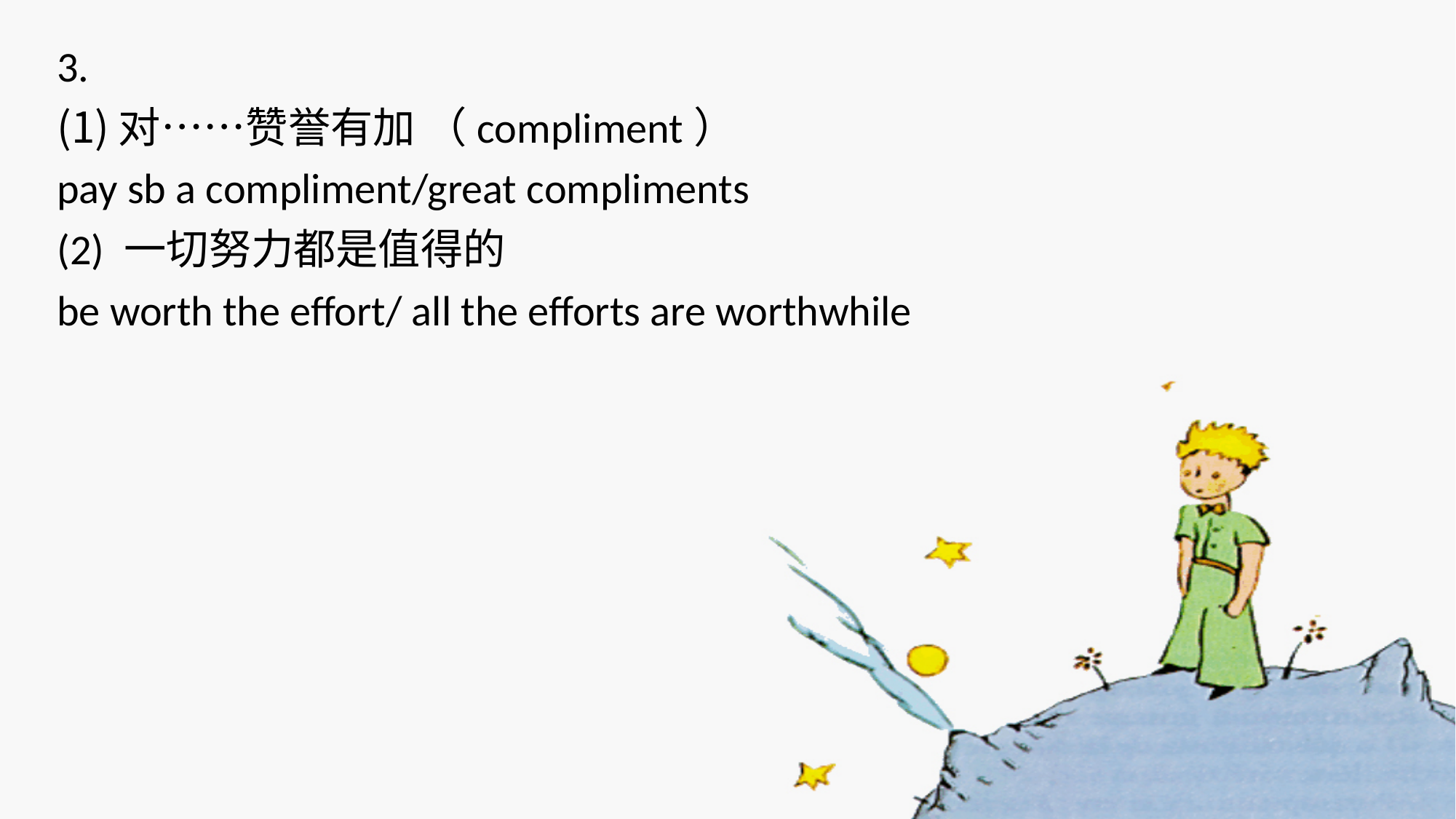

3.
对……赞誉有加 （compliment）
pay sb a compliment/great compliments
(2) 一切努力都是值得的
be worth the effort/ all the efforts are worthwhile